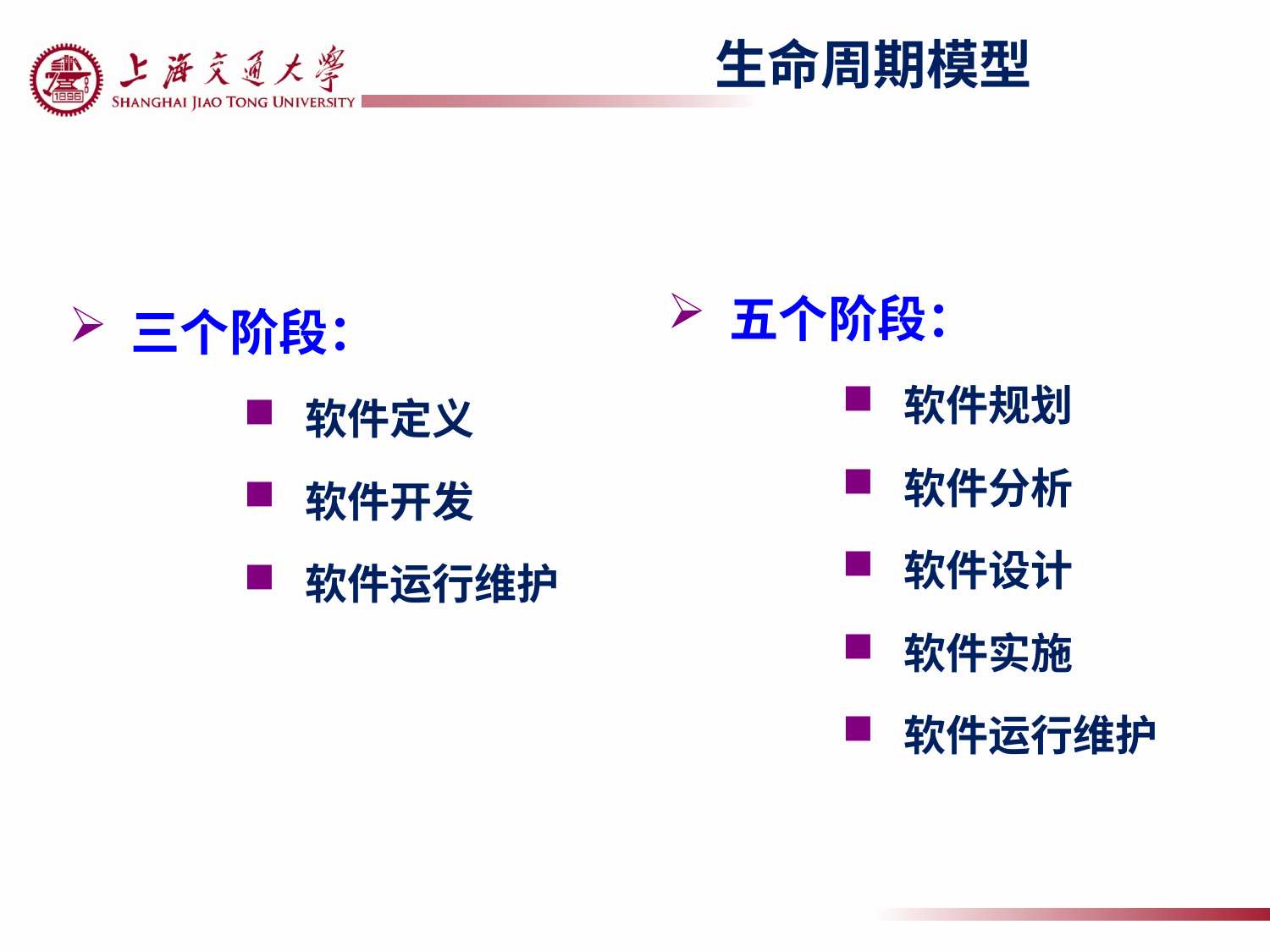

生命周期模型
五个阶段：
  软件规划
  软件分析
  软件设计
  软件实施
  软件运行维护

三个阶段：
  软件定义
  软件开发
  软件运行维护